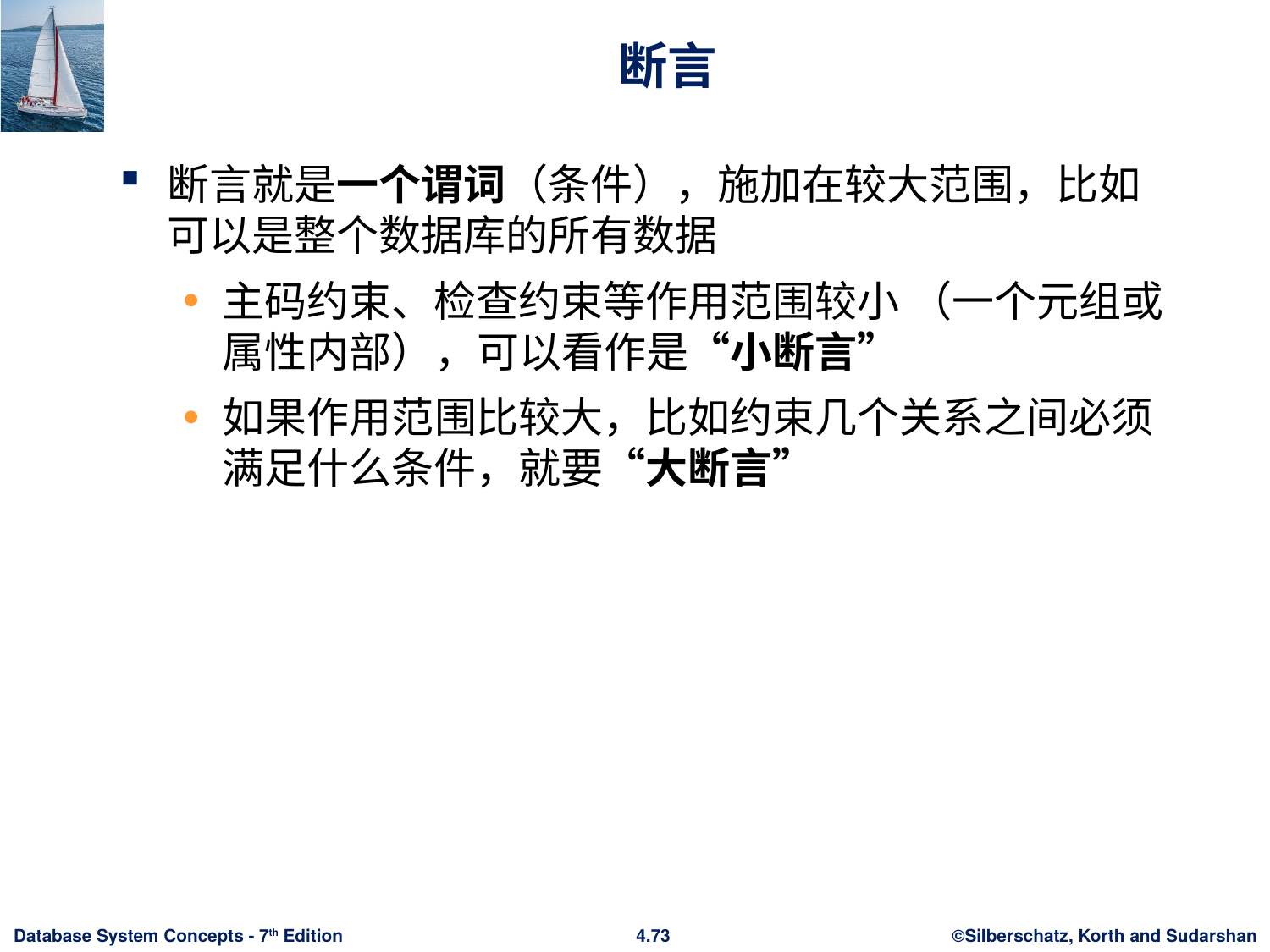

# 断言
断言就是一个谓词（条件），施加在较大范围，比如可以是整个数据库的所有数据
主码约束、检查约束等作用范围较小 （一个元组或属性内部），可以看作是“小断言”
如果作用范围比较大，比如约束几个关系之间必须满足什么条件，就要“大断言”